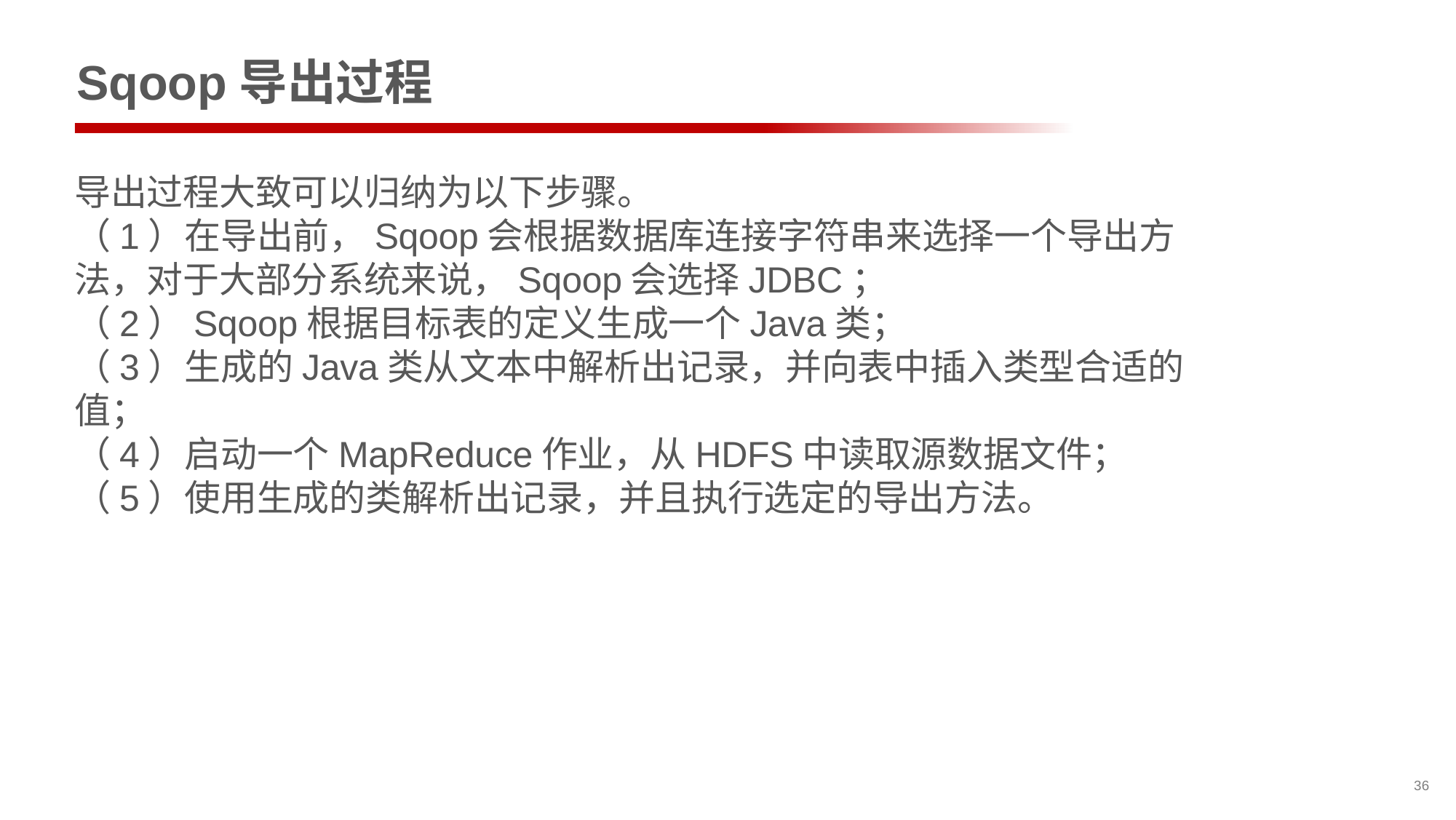

# Sqoop导出过程

导出过程大致可以归纳为以下步骤。
（1）在导出前，Sqoop会根据数据库连接字符串来选择一个导出方法，对于大部分系统来说，Sqoop会选择JDBC；
（2）Sqoop根据目标表的定义生成一个Java类；
（3）生成的Java类从文本中解析出记录，并向表中插入类型合适的值；
（4）启动一个MapReduce作业，从HDFS中读取源数据文件；
（5）使用生成的类解析出记录，并且执行选定的导出方法。
36